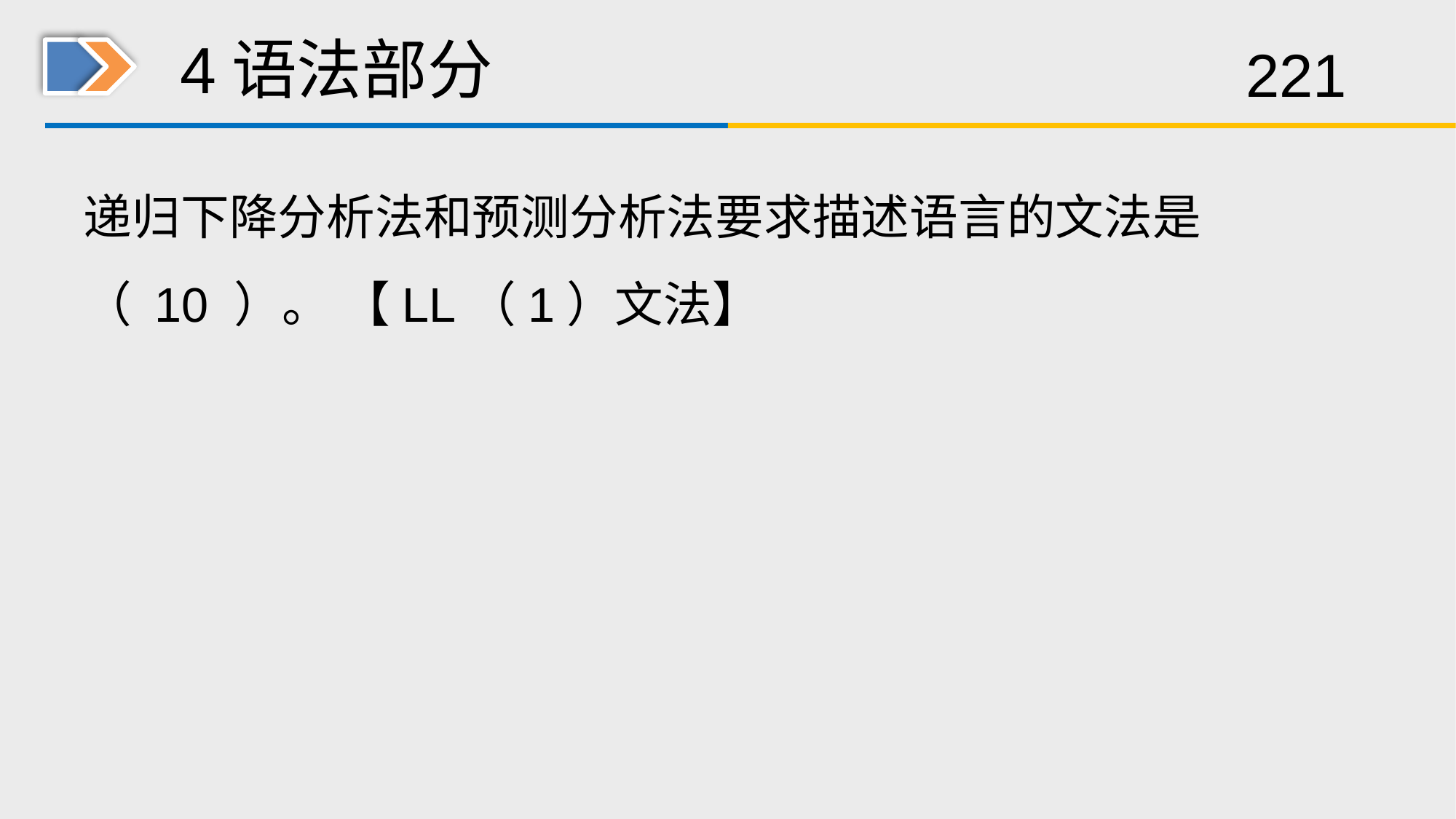

# 4语法部分
221
递归下降分析法和预测分析法要求描述语言的文法是（ 10 ）。 【LL（1）文法】